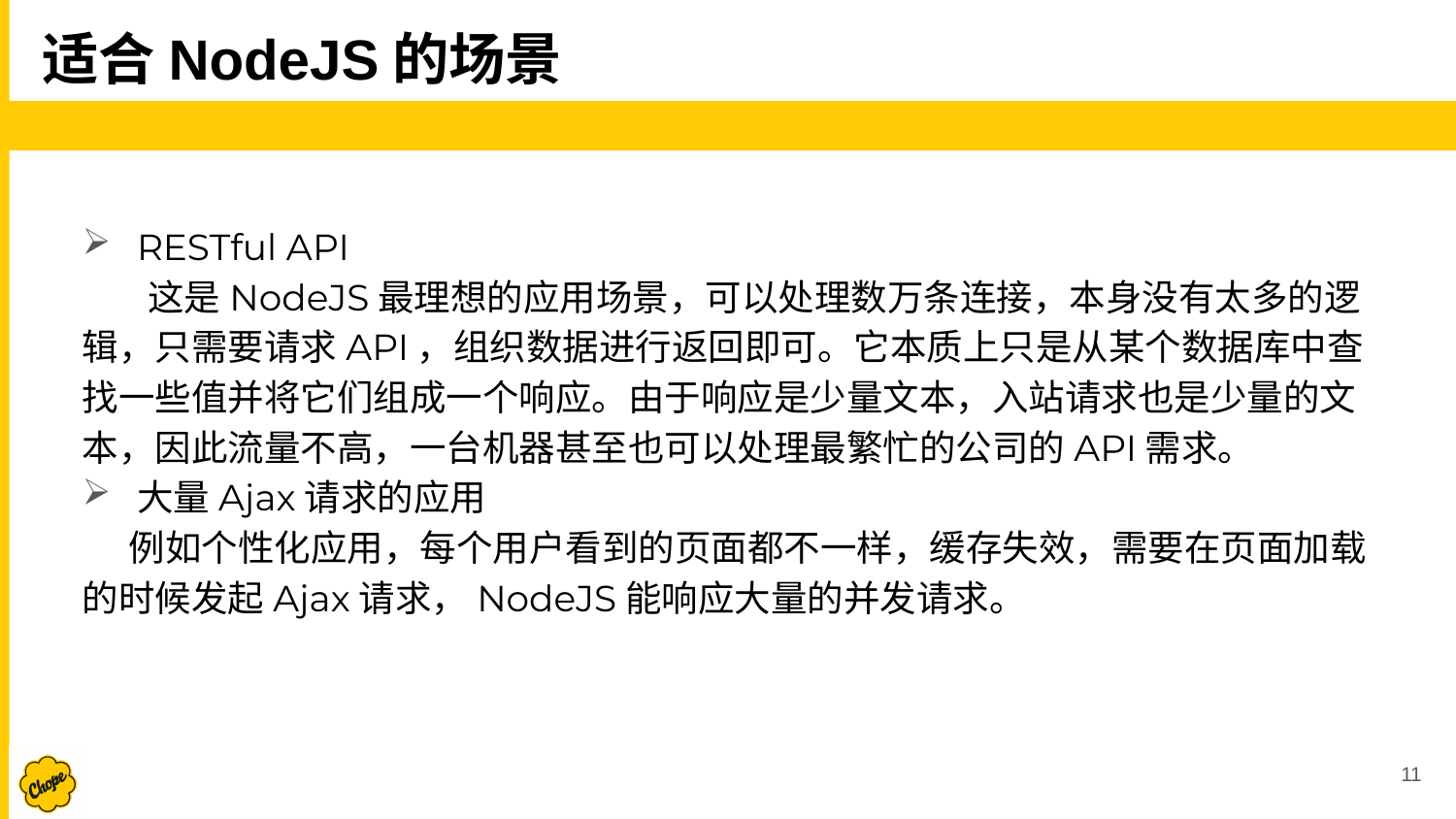

# 适合NodeJS的场景
RESTful API
      这是NodeJS最理想的应用场景，可以处理数万条连接，本身没有太多的逻辑，只需要请求API，组织数据进行返回即可。它本质上只是从某个数据库中查找一些值并将它们组成一个响应。由于响应是少量文本，入站请求也是少量的文本，因此流量不高，一台机器甚至也可以处理最繁忙的公司的API需求。
大量Ajax请求的应用
    例如个性化应用，每个用户看到的页面都不一样，缓存失效，需要在页面加载的时候发起Ajax请求，NodeJS能响应大量的并发请求。

11